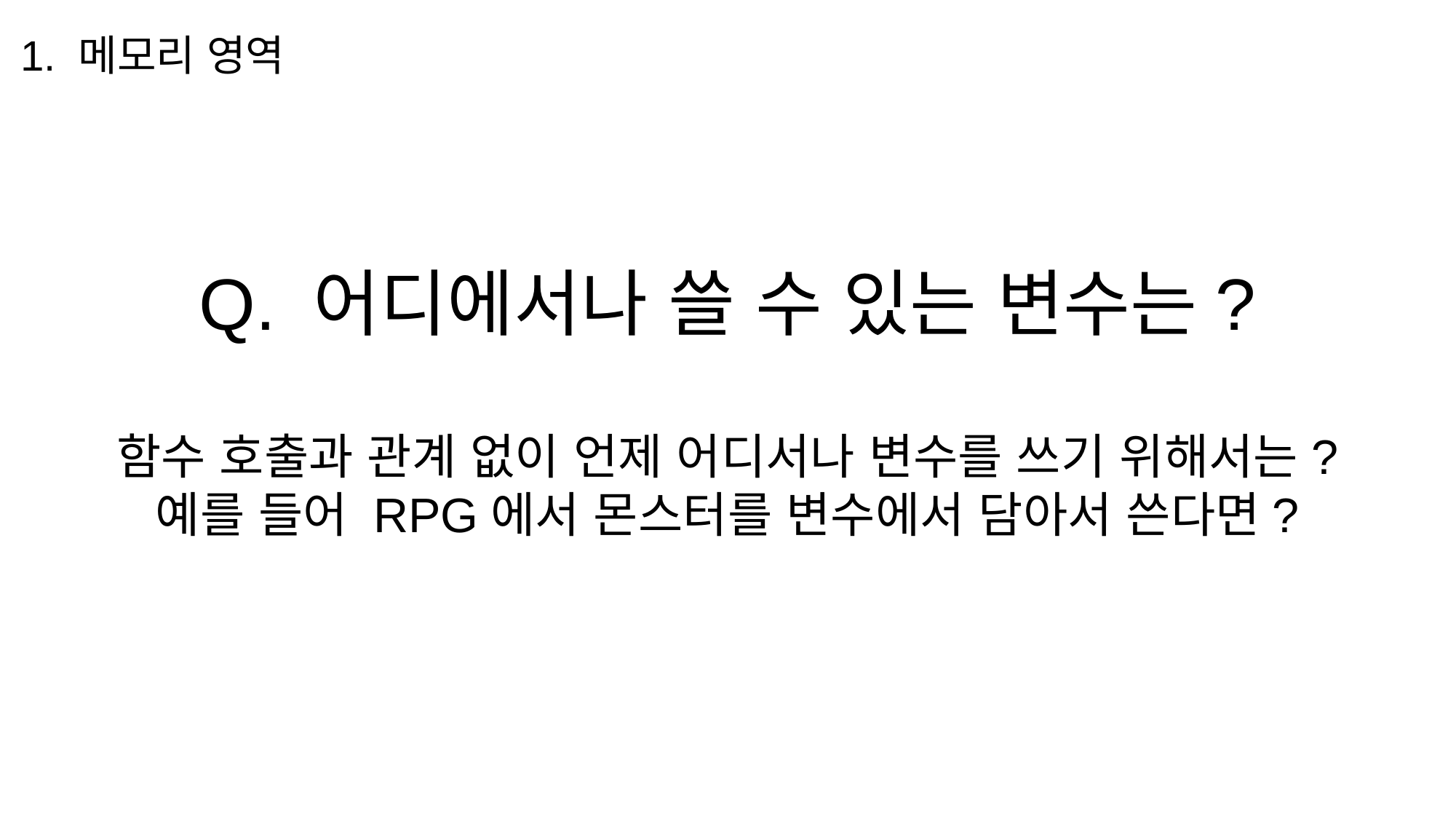

1. 메모리 영역
Q. 어디에서나 쓸 수 있는 변수는?
함수 호출과 관계 없이 언제 어디서나 변수를 쓰기 위해서는?
예를 들어 RPG에서 몬스터를 변수에서 담아서 쓴다면?